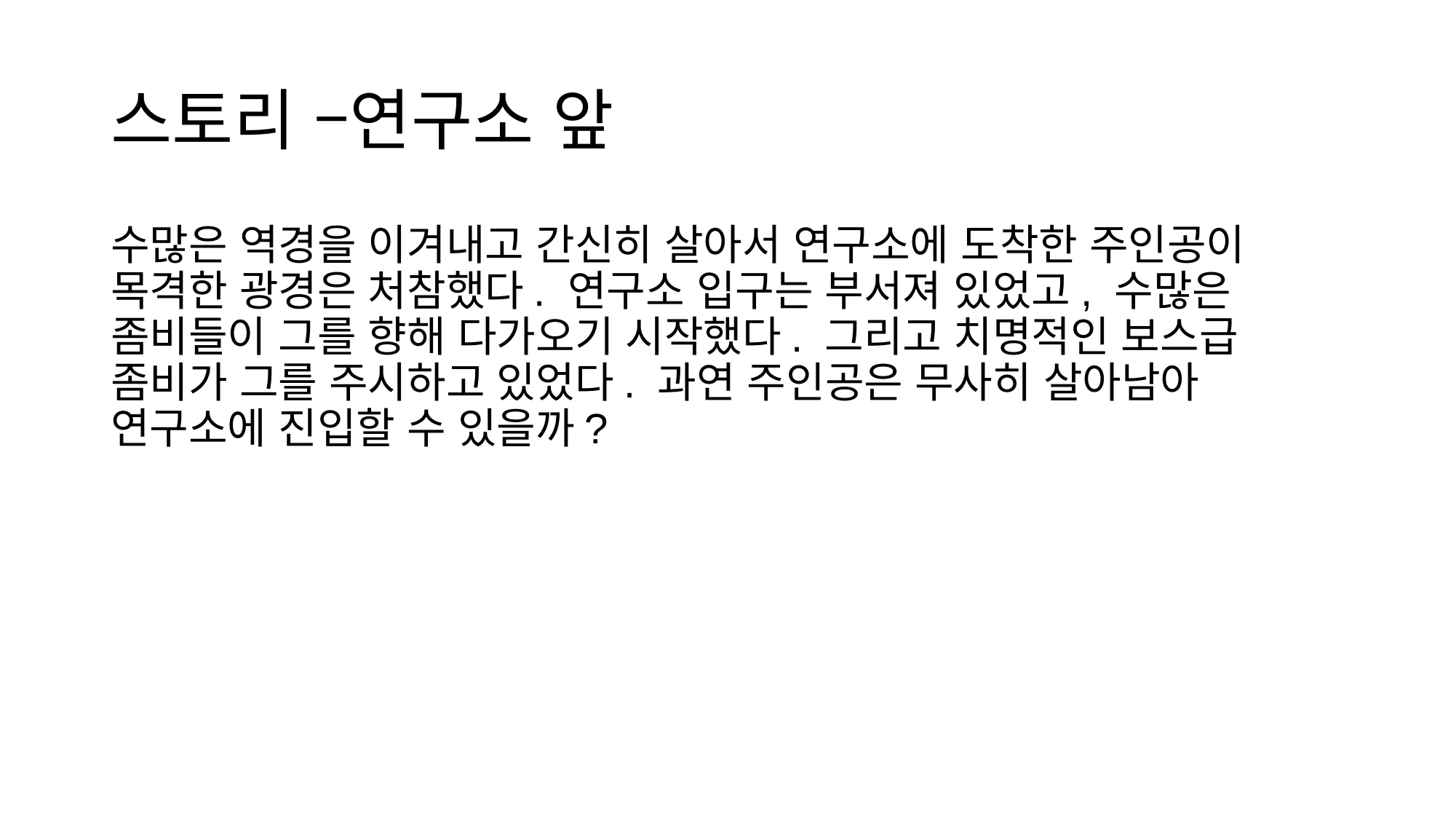

# 스토리 –연구소 앞
수많은 역경을 이겨내고 간신히 살아서 연구소에 도착한 주인공이 목격한 광경은 처참했다. 연구소 입구는 부서져 있었고, 수많은 좀비들이 그를 향해 다가오기 시작했다. 그리고 치명적인 보스급 좀비가 그를 주시하고 있었다. 과연 주인공은 무사히 살아남아 연구소에 진입할 수 있을까?